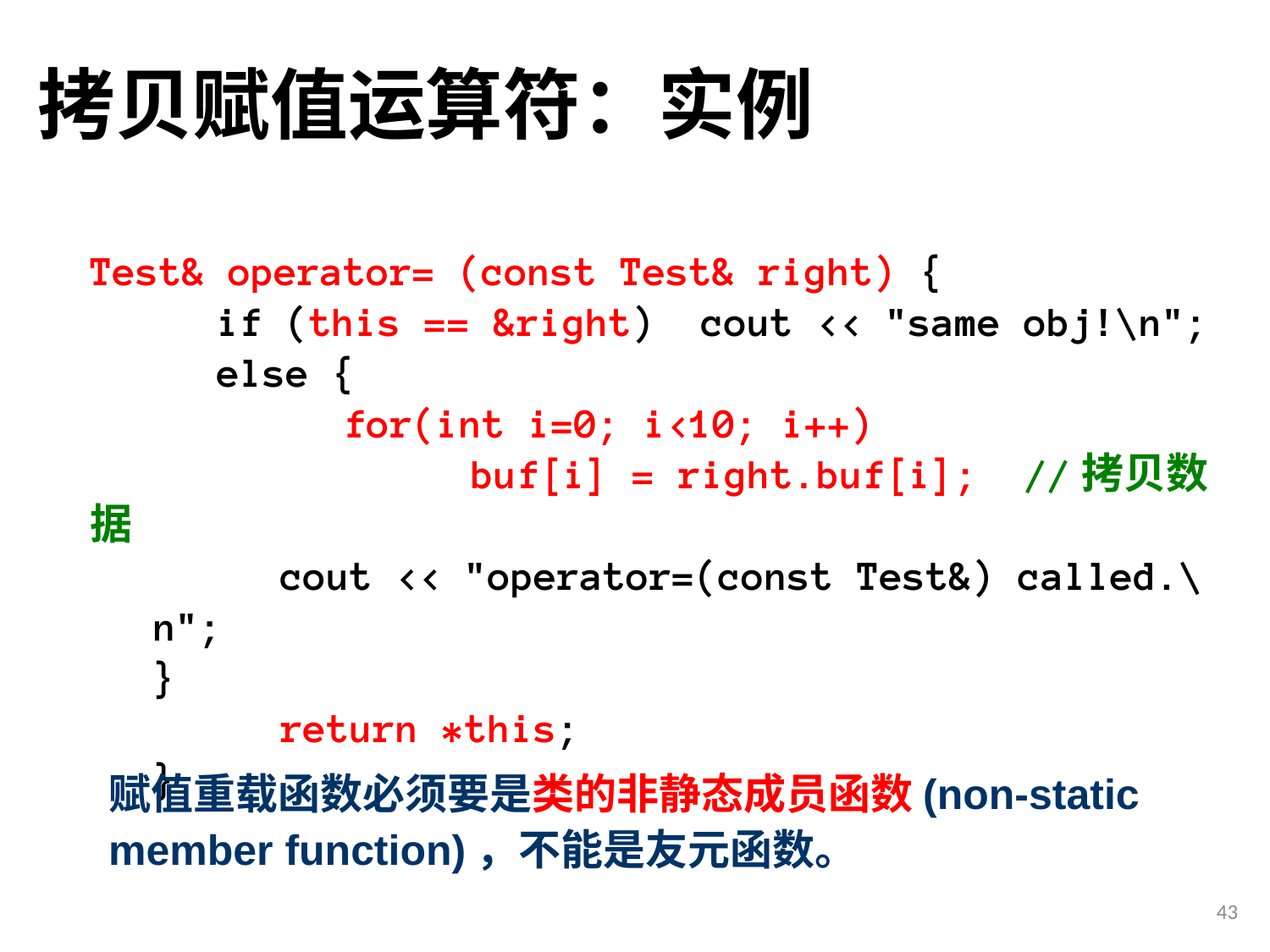

# 拷贝赋值运算符：实例
Test& operator= (const Test& right) {
	if (this == &right)  cout << "same obj!\n";
	else {
		for(int i=0; i<10; i++)
			buf[i] = right.buf[i];  //拷贝数据
	cout << "operator=(const Test&) called.\n";
}
	return *this;
}
赋值重载函数必须要是类的非静态成员函数(non-static member function)，不能是友元函数。
43